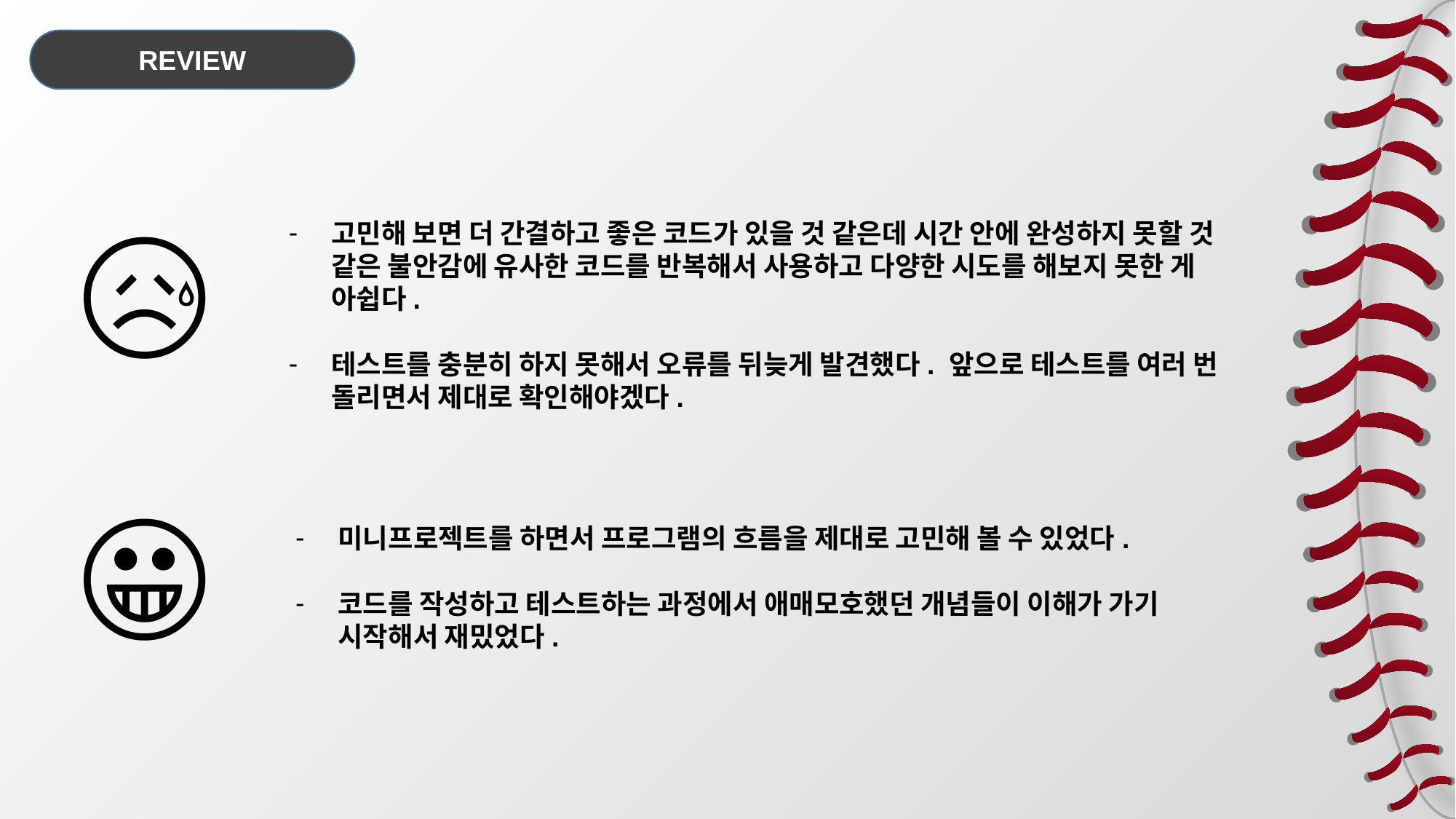

REVIEW
😥

고민해 보면 더 간결하고 좋은 코드가 있을 것 같은데 시간 안에 완성하지 못할 것 같은 불안감에 유사한 코드를 반복해서 사용하고 다양한 시도를 해보지 못한 게 아쉽다.

테스트를 충분히 하지 못해서 오류를 뒤늦게 발견했다. 앞으로 테스트를 여러 번 돌리면서 제대로 확인해야겠다.
😀
미니프로젝트를 하면서 프로그램의 흐름을 제대로 고민해 볼 수 있었다.

코드를 작성하고 테스트하는 과정에서 애매모호했던 개념들이 이해가 가기 시작해서 재밌었다.